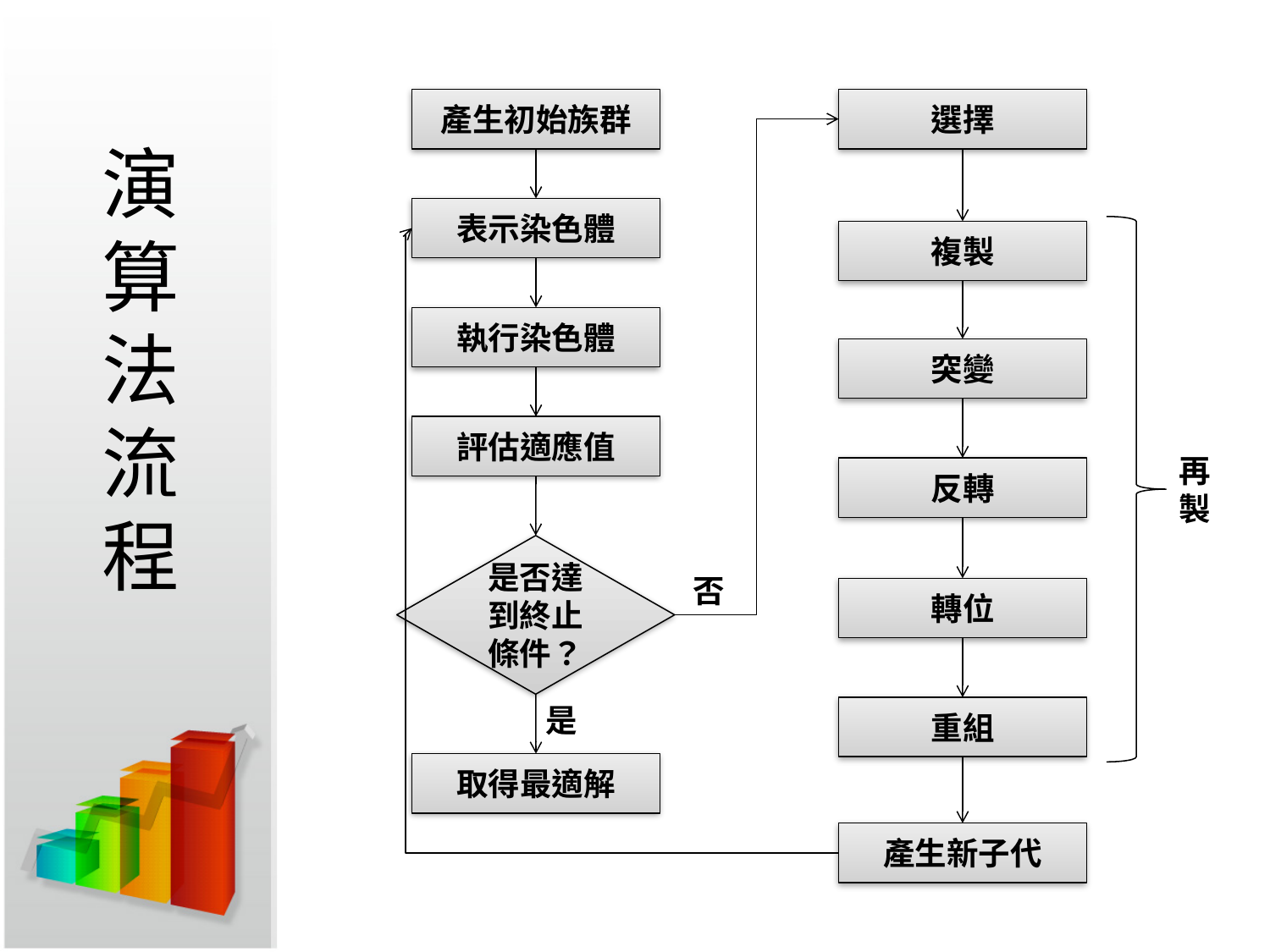

產生初始族群
選擇
演
算
法
流
程
表示染色體

複製
執行染色體
突變
評估適應值
再
製
反轉
是否達到終止條件？
否
轉位
是
重組
取得最適解
產生新子代